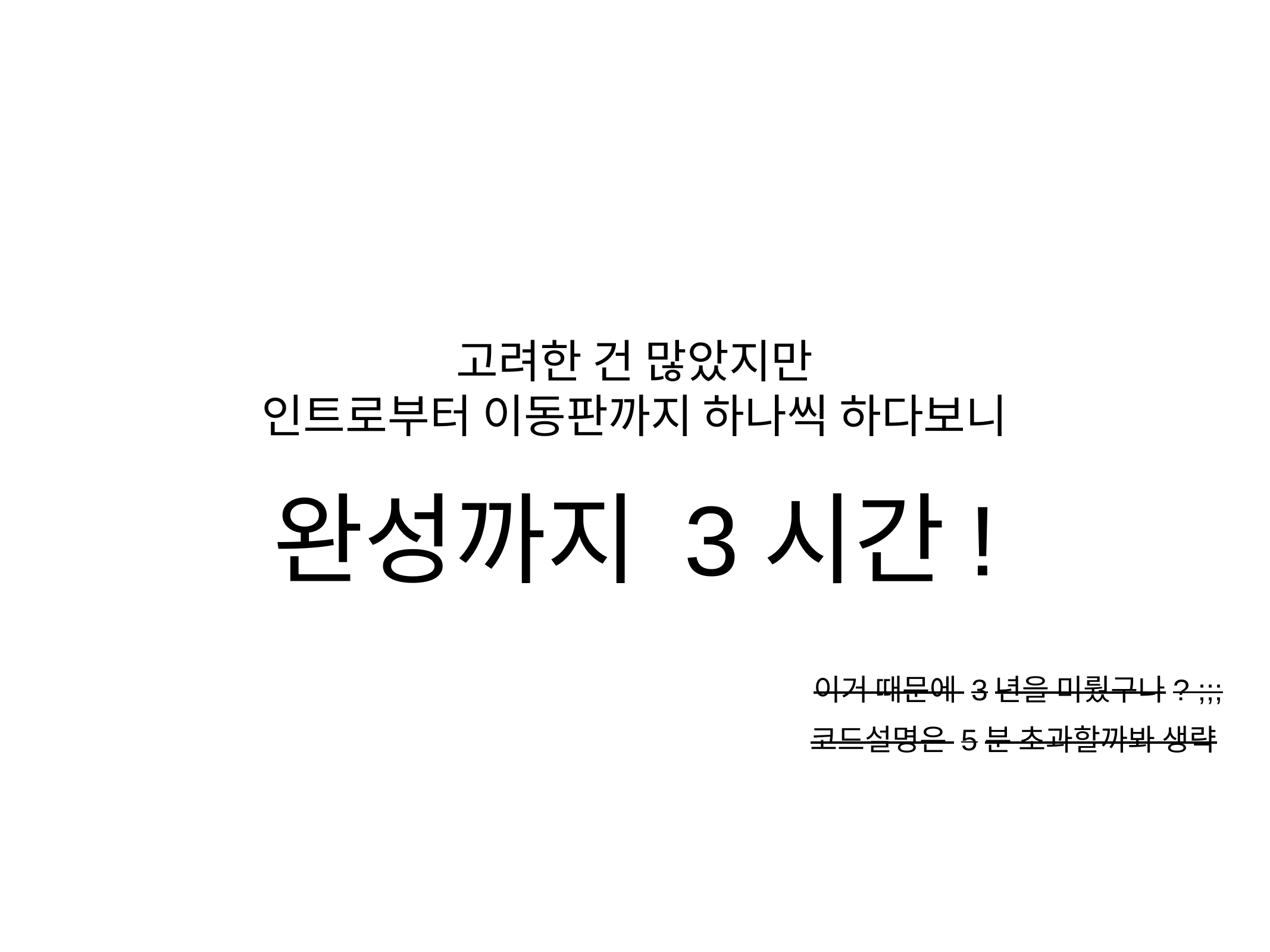

# 완성까지 3시간!
고려한 건 많았지만
인트로부터 이동판까지 하나씩 하다보니
이거 때문에 3년을 미뤘구나? ;;;
코드설명은 5분 초과할까봐 생략